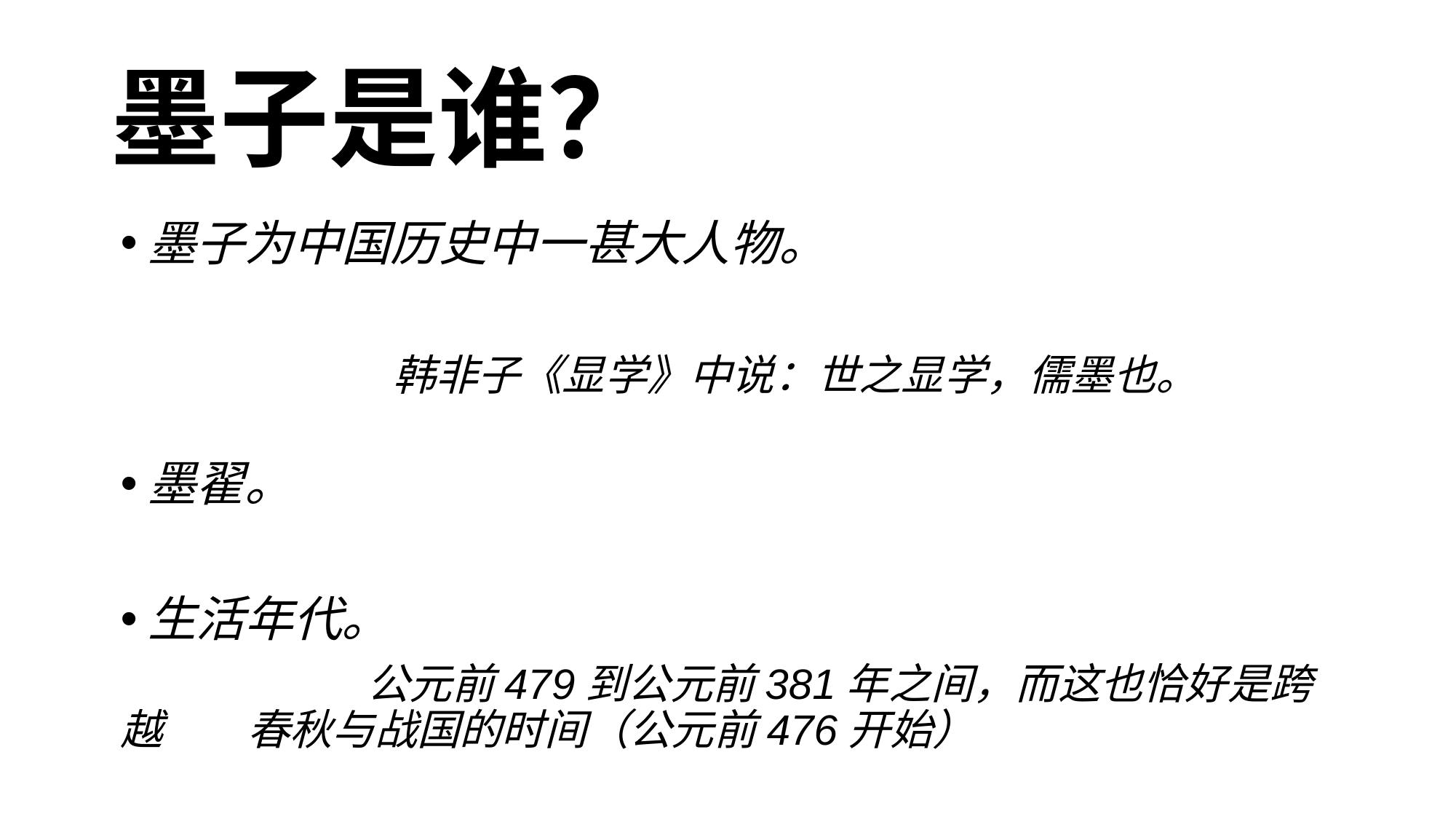

# 墨子是谁？
墨子为中国历史中一甚大人物。

                                           韩非子《显学》中说：世之显学，儒墨也。

墨翟。

生活年代。
                         公元前479到公元前381年之间，而这也恰好是跨越         春秋与战国的时间（公元前476开始）